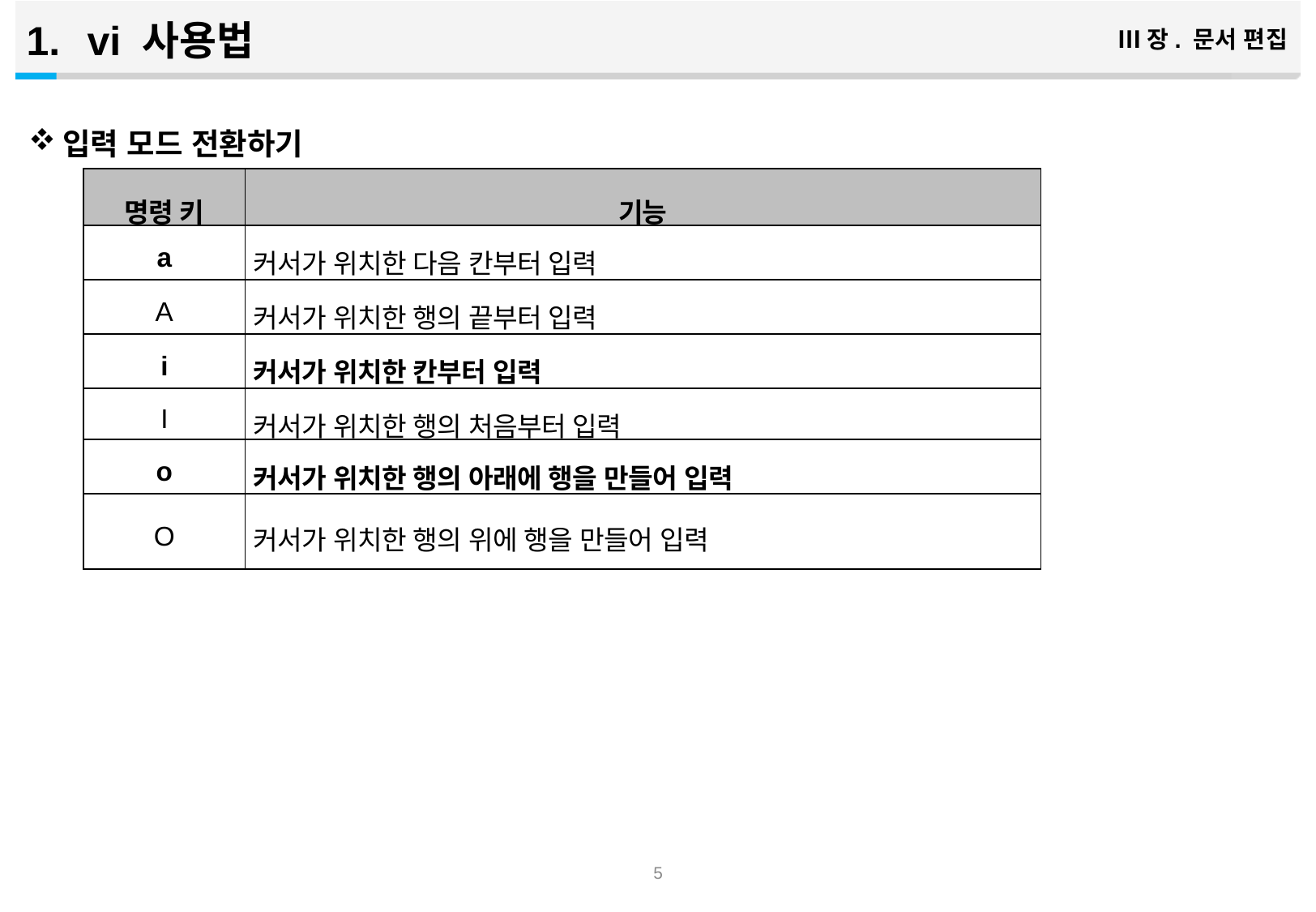

vi 사용법
Ⅲ장. 문서 편집
입력 모드 전환하기

| 명령 키 | 기능 |
| --- | --- |
| a | 커서가 위치한 다음 칸부터 입력 |
| A | 커서가 위치한 행의 끝부터 입력 |
| i | 커서가 위치한 칸부터 입력 |
| I | 커서가 위치한 행의 처음부터 입력 |
| o | 커서가 위치한 행의 아래에 행을 만들어 입력 |
| O | 커서가 위치한 행의 위에 행을 만들어 입력 |
5